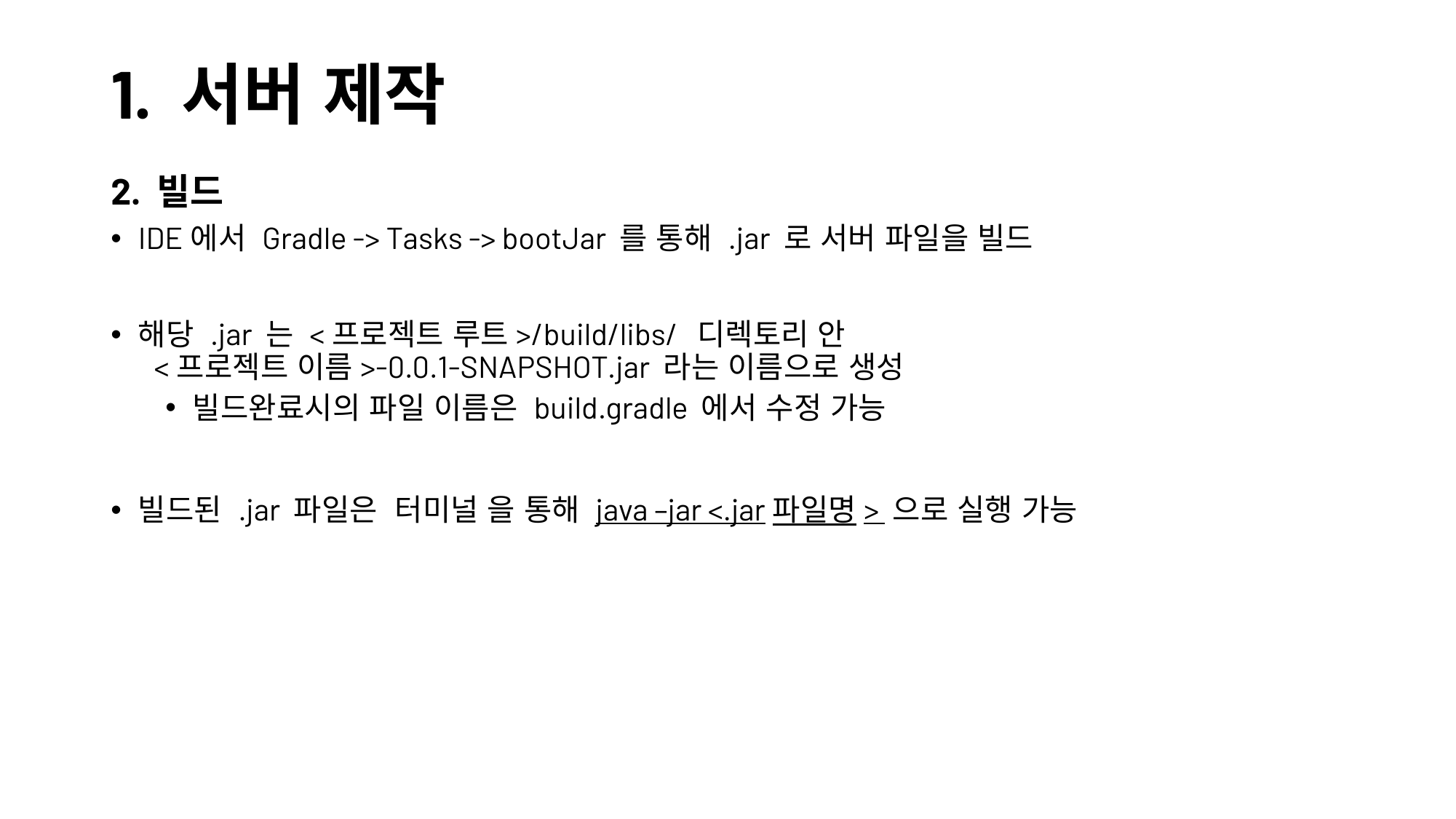

# 1. 서버 제작
2. 빌드
IDE에서 Gradle -> Tasks -> bootJar 를 통해 .jar 로 서버 파일을 빌드

해당 .jar 는 <프로젝트 루트>/build/libs/  디렉토리 안
 <프로젝트 이름>-0.0.1-SNAPSHOT.jar 라는 이름으로 생성
빌드완료시의 파일 이름은 build.gradle 에서 수정 가능

빌드된 .jar 파일은  터미널 을 통해 java –jar <.jar파일명> 으로 실행 가능